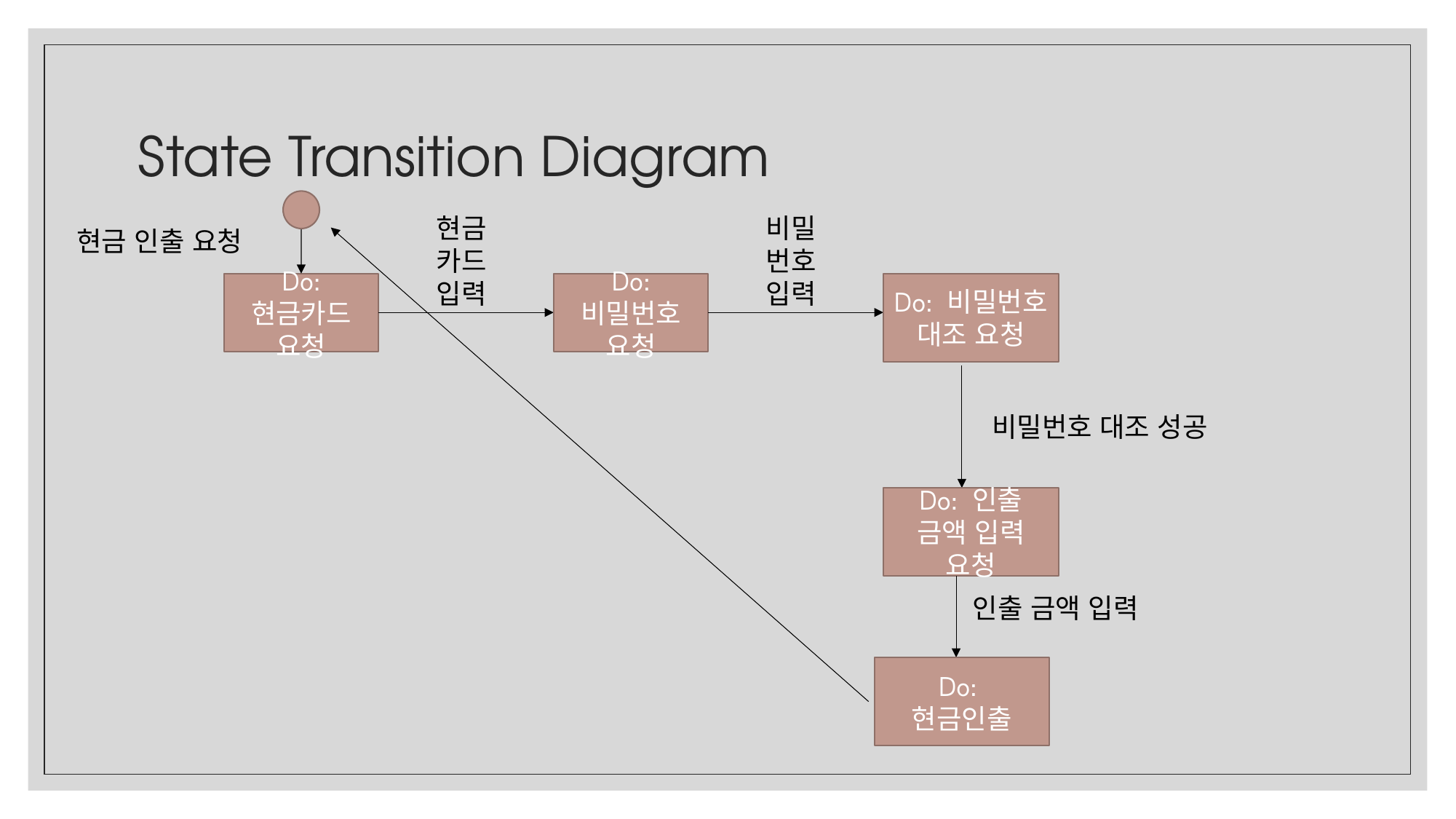

# State Transition Diagram

현금카드 입력
비밀번호 입력
현금 인출 요청
Do: 비밀번호 대조 요청
Do: 현금카드 요청
Do: 비밀번호 요청
비밀번호 대조 성공
Do: 인출 금액 입력 요청
인출 금액 입력
Do:  현금인출